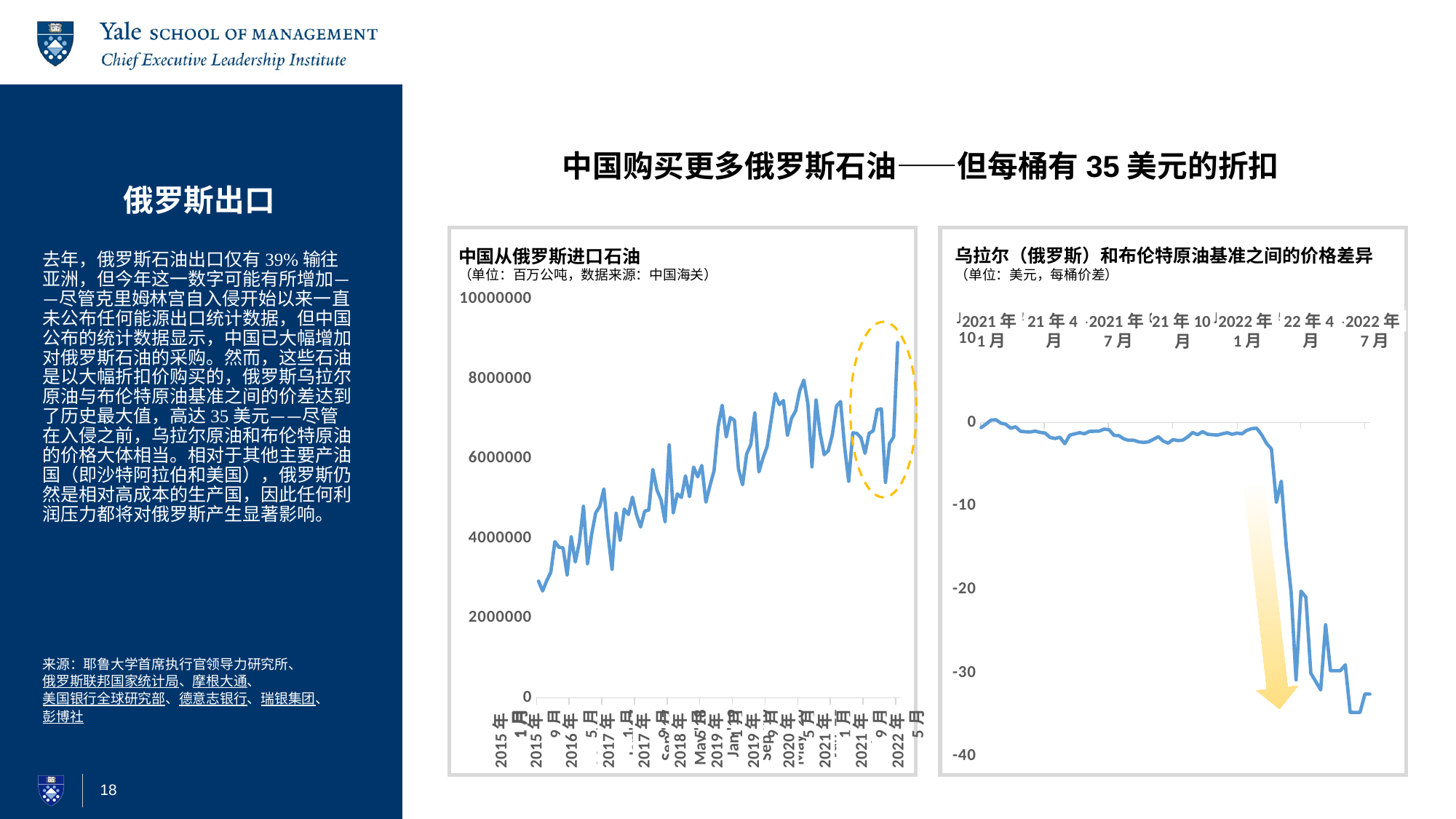

# 俄罗斯出口
中国购买更多俄罗斯石油——但每桶有35美元的折扣

乌拉尔（俄罗斯）和布伦特原油基准之间的价格差异
（单位：美元，每桶价差）
中国从俄罗斯进口石油
（单位：百万公吨，数据来源：中国海关）
去年，俄罗斯石油出口仅有39%输往亚洲，但今年这一数字可能有所增加——尽管克里姆林宫自入侵开始以来一直未公布任何能源出口统计数据，但中国公布的统计数据显示，中国已大幅增加对俄罗斯石油的采购。然而，这些石油是以大幅折扣价购买的，俄罗斯乌拉尔原油与布伦特原油基准之间的价差达到了历史最大值，高达35美元——尽管在入侵之前，乌拉尔原油和布伦特原油的价格大体相当。相对于其他主要产油国（即沙特阿拉伯和美国），俄罗斯仍然是相对高成本的生产国，因此任何利润压力都将对俄罗斯产生显著影响。

### Chart

| Category |  |
|---|---|
| 44712 | 8919436.0 |
| 44681 | 6550769.0 |
| 44651 | 6387550.0 |
| 44620 | 5410749.0 |
| 44592 | 7256503.0 |
| 44561 | 7236537.0 |
| 44530 | 6702972.0 |
| 44500 | 6643226.0 |
| 44469 | 6140282.0 |
| 44439 | 6530466.0 |
| 44408 | 6639379.0 |
| 44377 | 6654700.0 |
| 44347 | 5437227.0 |
| 44316 | 6299069.0 |
| 44286 | 7439263.0 |
| 44255 | 7322901.0 |
| 44227 | 6609086.0 |
| 44196 | 6204929.0 |
| 44165 | 6104824.0 |
| 44135 | 6640388.0 |
| 44104 | 7478331.0 |
| 44074 | 5800189.0 |
| 44043 | 7381560.0 |
| 44012 | 7978454.0 |
| 43982 | 7707716.0 |
| 43951 | 7204272.0 |
| 43921 | 7019940.0 |
| 43890 | 6588928.0 |
| 43861 | 7463752.0 |
| 43830 | 7362321.0 |
| 43799 | 7640942.0 |
| 43769 | 6967668.0 |
| 43738 | 6305555.0 |
| 43708 | 6022349.0 |
| 43677 | 5673063.0 |
| 43646 | 7152628.0 |
| 43616 | 6356500.0 |
| 43585 | 6123312.0 |
| 43555 | 5349908.0 |
| 43524 | 5744787.0 |
| 43496 | 6965884.0 |
| 43465 | 7039834.0 |
| 43434 | 6548836.0 |
| 43404 | 7346718.0 |
| 43373 | 6807926.0 |
| 43343 | 5703304.0 |
| 43312 | 5326082.0 |
| 43281 | 4916799.0 |
| 43251 | 5834645.0 |
| 43220 | 5549902.0 |
| 43190 | 5793729.0 |
| 43159 | 5052118.0 |
| 43131 | 5574736.0 |
| 43100 | 5030915.0 |
| 43069 | 5120141.0 |
| 43039 | 4648661.0 |
| 43008 | 6349891.0 |
| 42978 | 4425817.0 |
| 42947 | 4973851.0 |
| 42916 | 5220663.0 |
| 42886 | 5736127.0 |
| 42855 | 4715289.0 |
| 42825 | 4689059.0 |
| 42794 | 4290503.0 |
| 42766 | 4595487.0 |
| 42735 | 5040687.0 |
| 42704 | 4603326.0 |
| 42674 | 4739328.0 |
| 42643 | 3955863.0 |
| 42613 | 4635395.0 |
| 42582 | 3227631.0 |
| 42551 | 4107236.0 |
| 42521 | 5244942.0 |
| 42490 | 4806423.0 |
| 42460 | 4645336.0 |
| 42429 | 4105205.0 |
| 42400 | 3367692.0 |
| 42369 | 4810536.0 |
| 42338 | 3903797.0 |
| 42308 | 3412065.0 |
| 42277 | 4042159.0 |
| 42247 | 3086723.0 |
| 42216 | 3766643.0 |
| 42185 | 3780962.0 |
| 42155 | 3921353.0 |
| 42124 | 3153261.0 |
| 42094 | 2942348.0 |
| 42063 | 2682658.0 |
| 42035 | 2929216.0 |

### Chart

| Category |  |
|---|---|
| 44750 | -32.5 |
| 44743 | -32.49 |
| 44736 | -34.69 |
| 44729 | -34.7 |
| 44722 | -34.68 |
| 44715 | -29.0 |
| 44708 | -29.7 |
| 44701 | -29.7 |
| 44694 | -29.7 |
| 44687 | -24.2 |
| 44680 | -32.0 |
| 44673 | -31.0 |
| 44666 | -30.0 |
| 44659 | -20.9 |
| 44652 | -20.18 |
| 44645 | -30.8 |
| 44638 | -20.31 |
| 44631 | -14.72 |
| 44624 | -7.0 |
| 44617 | -9.55 |
| 44610 | -3.16 |
| 44603 | -2.48 |
| 44596 | -1.45 |
| 44589 | -0.66 |
| 44582 | -0.72 |
| 44575 | -0.92 |
| 44568 | -1.34 |
| 44561 | -1.25 |
| 44554 | -1.39 |
| 44547 | -1.21 |
| 44540 | -1.34 |
| 44533 | -1.49 |
| 44526 | -1.45 |
| 44519 | -1.38 |
| 44512 | -1.08 |
| 44505 | -1.45 |
| 44498 | -1.18 |
| 44491 | -1.7 |
| 44484 | -2.1 |
| 44477 | -2.15 |
| 44470 | -2.03 |
| 44463 | -2.45 |
| 44456 | -2.21 |
| 44449 | -1.68 |
| 44442 | -2.0 |
| 44435 | -2.3 |
| 44428 | -2.37 |
| 44421 | -2.3 |
| 44414 | -2.11 |
| 44407 | -2.12 |
| 44400 | -1.95 |
| 44393 | -1.56 |
| 44386 | -1.52 |
| 44379 | -0.85 |
| 44372 | -0.78 |
| 44365 | -1.01 |
| 44358 | -1.03 |
| 44351 | -1.05 |
| 44344 | -1.33 |
| 44337 | -1.2 |
| 44330 | -1.35 |
| 44323 | -1.5 |
| 44316 | -2.52 |
| 44309 | -1.75 |
| 44302 | -1.9 |
| 44295 | -1.77 |
| 44288 | -1.25 |
| 44281 | -1.17 |
| 44274 | -1.01 |
| 44267 | -1.12 |
| 44260 | -1.1 |
| 44253 | -1.03 |
| 44246 | -0.5 |
| 44239 | -0.67 |
| 44232 | -0.19 |
| 44225 | -0.06 |
| 44218 | 0.35 |
| 44211 | 0.3 |
| 44204 | -0.17 |
| 44197 | -0.6 |
2021年1月
21年4月
2021年7月
2022年1月
22年4月
2022年7月
21年10月

来源：耶鲁大学首席执行官领导力研究所、俄罗斯联邦国家统计局、摩根大通、美国银行全球研究部、德意志银行、瑞银集团、彭博社
2015年1月
2015年9月
2016年5月
2017年1月
2017年9月
2018年5月
2019年1月
2019年9月
2020年5月
2021年1月
2021年9月
2022年5月
2015年1月
18